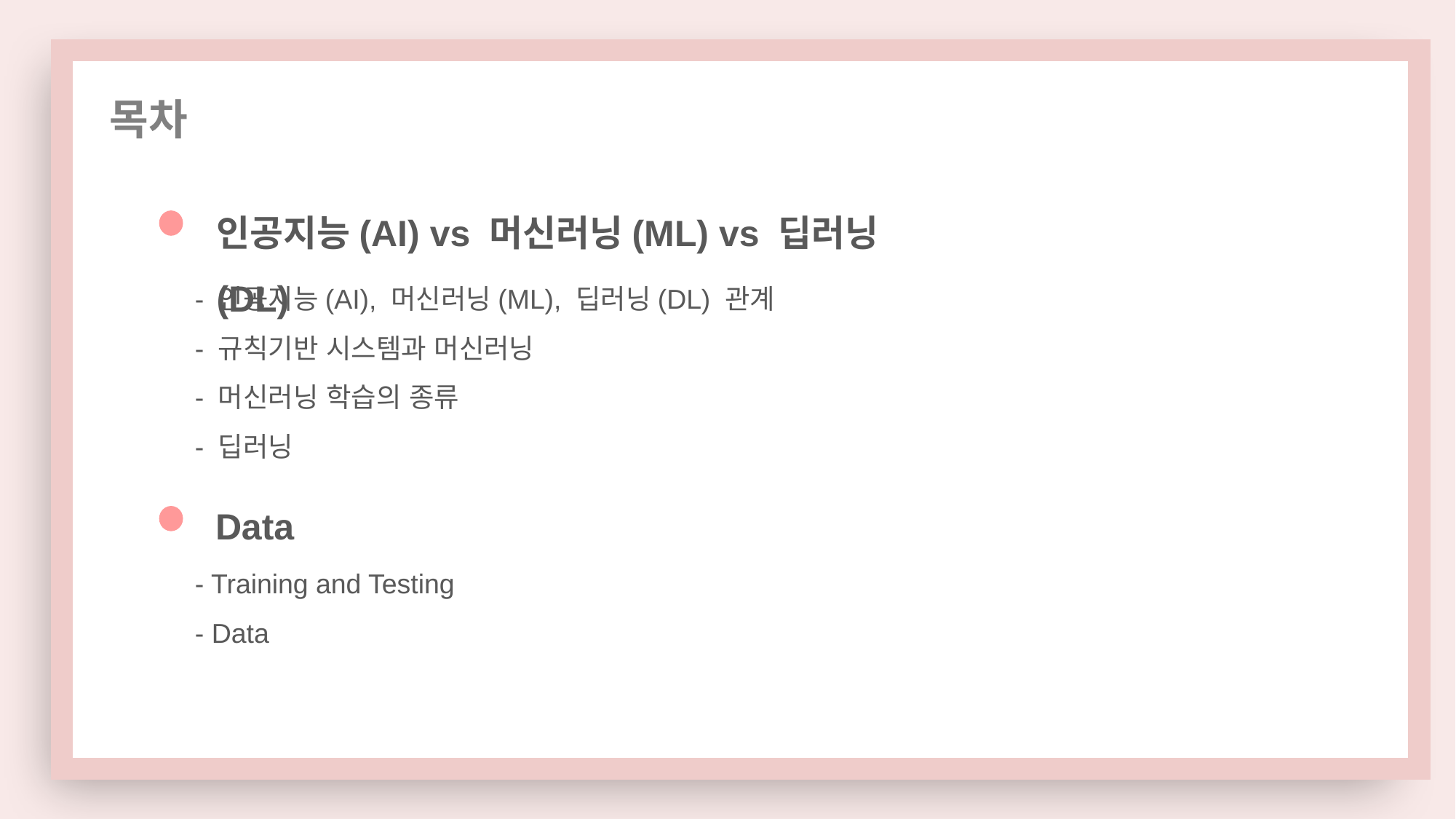

목차

인공지능(AI) vs 머신러닝(ML) vs 딥러닝(DL)

- 인공지능(AI), 머신러닝(ML), 딥러닝(DL) 관계
- 규칙기반 시스템과 머신러닝
- 머신러닝 학습의 종류
- 딥러닝

Data

- Training and Testing
- Data